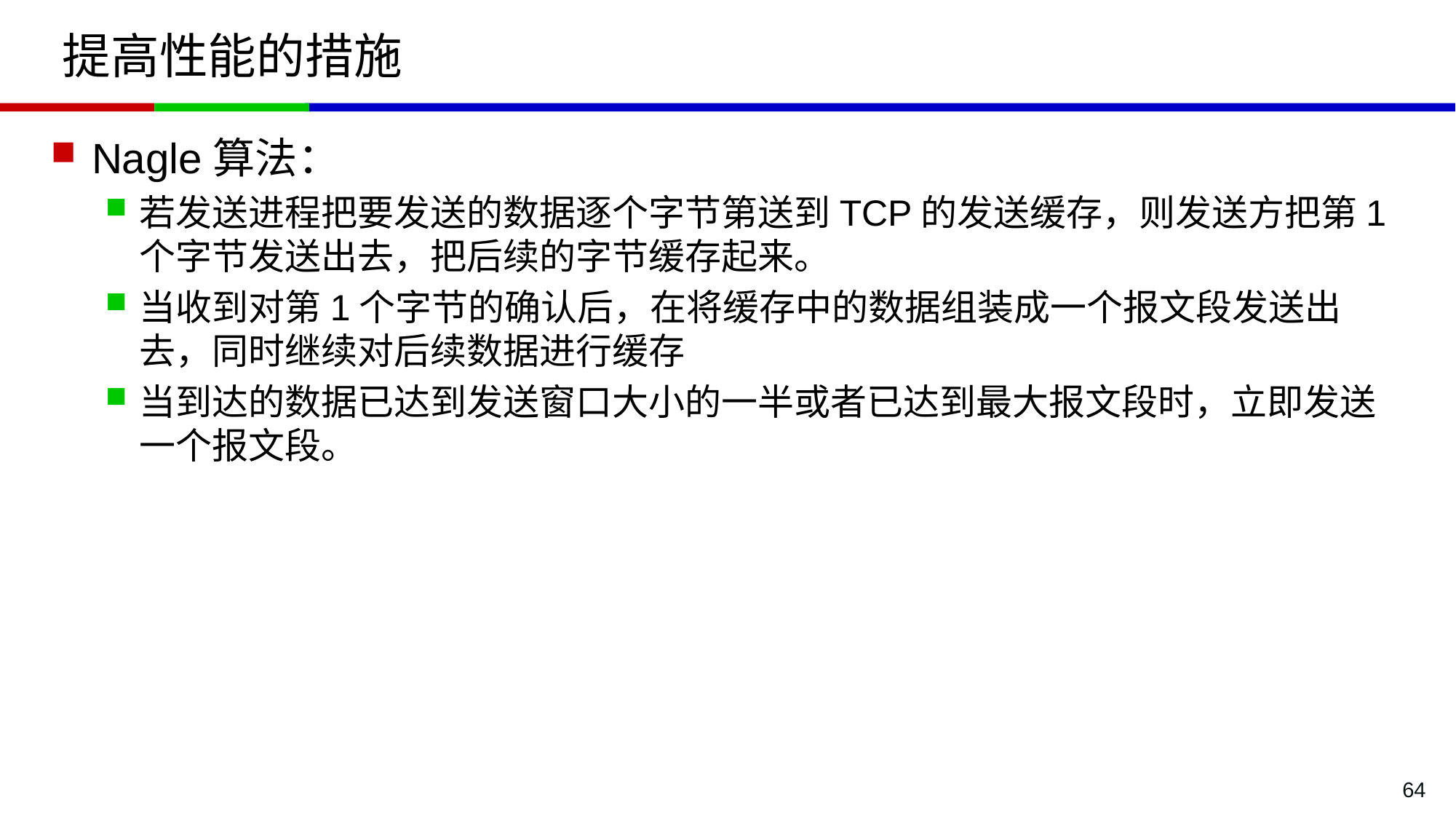

# 提高性能的措施
Nagle算法：
若发送进程把要发送的数据逐个字节第送到TCP的发送缓存，则发送方把第1个字节发送出去，把后续的字节缓存起来。
当收到对第1个字节的确认后，在将缓存中的数据组装成一个报文段发送出去，同时继续对后续数据进行缓存
当到达的数据已达到发送窗口大小的一半或者已达到最大报文段时，立即发送一个报文段。
64